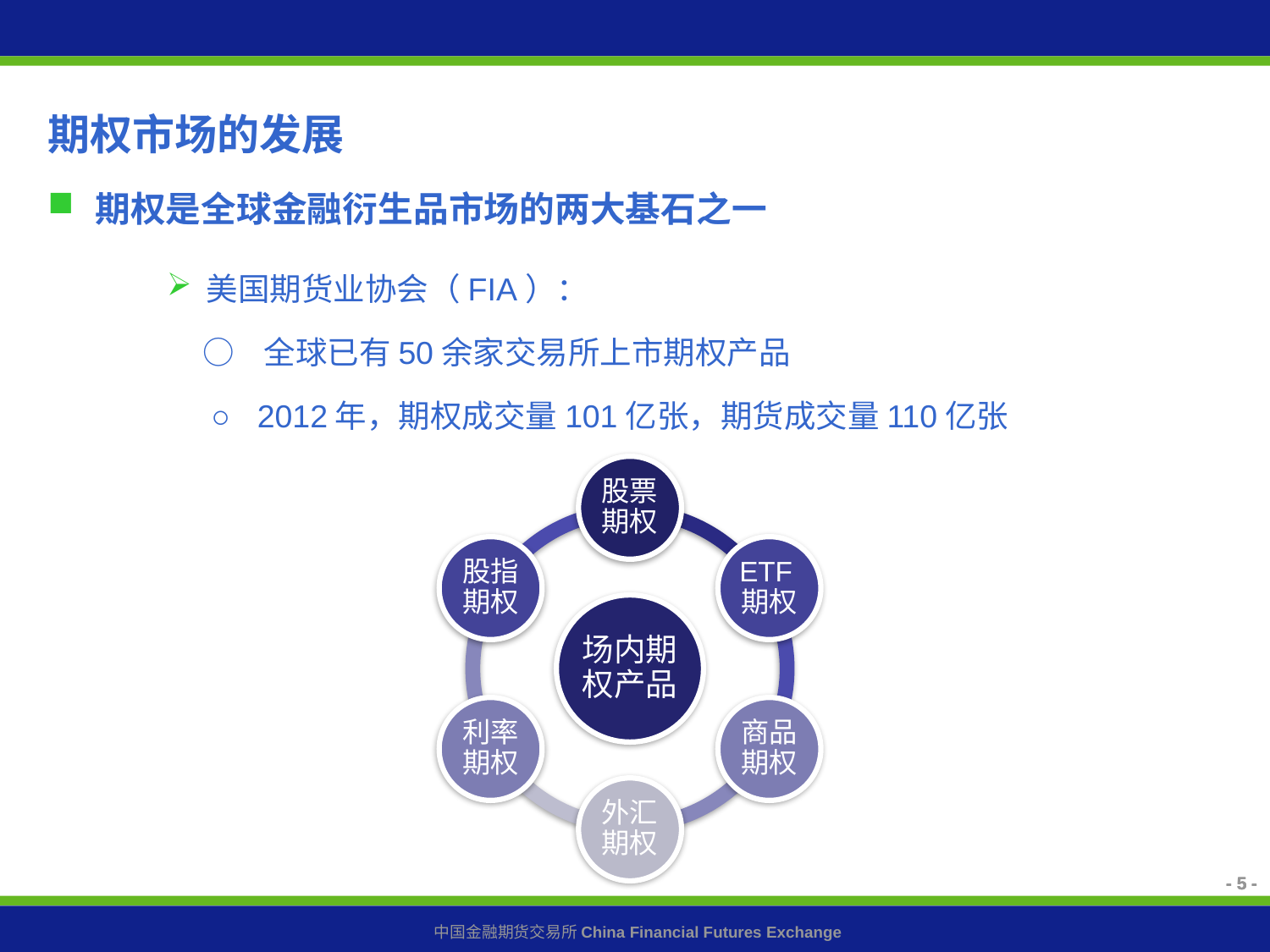

期权市场的发展
期权是全球金融衍生品市场的两大基石之一
美国期货业协会（FIA）：
     ○   全球已有50余家交易所上市期权产品
     ○   2012年，期权成交量101亿张，期货成交量110亿张
场内期权产品
股票期权
ETF期权
商品期权
外汇期权
利率期权
股指期权
- 5 -
- 5 -
- 5 -